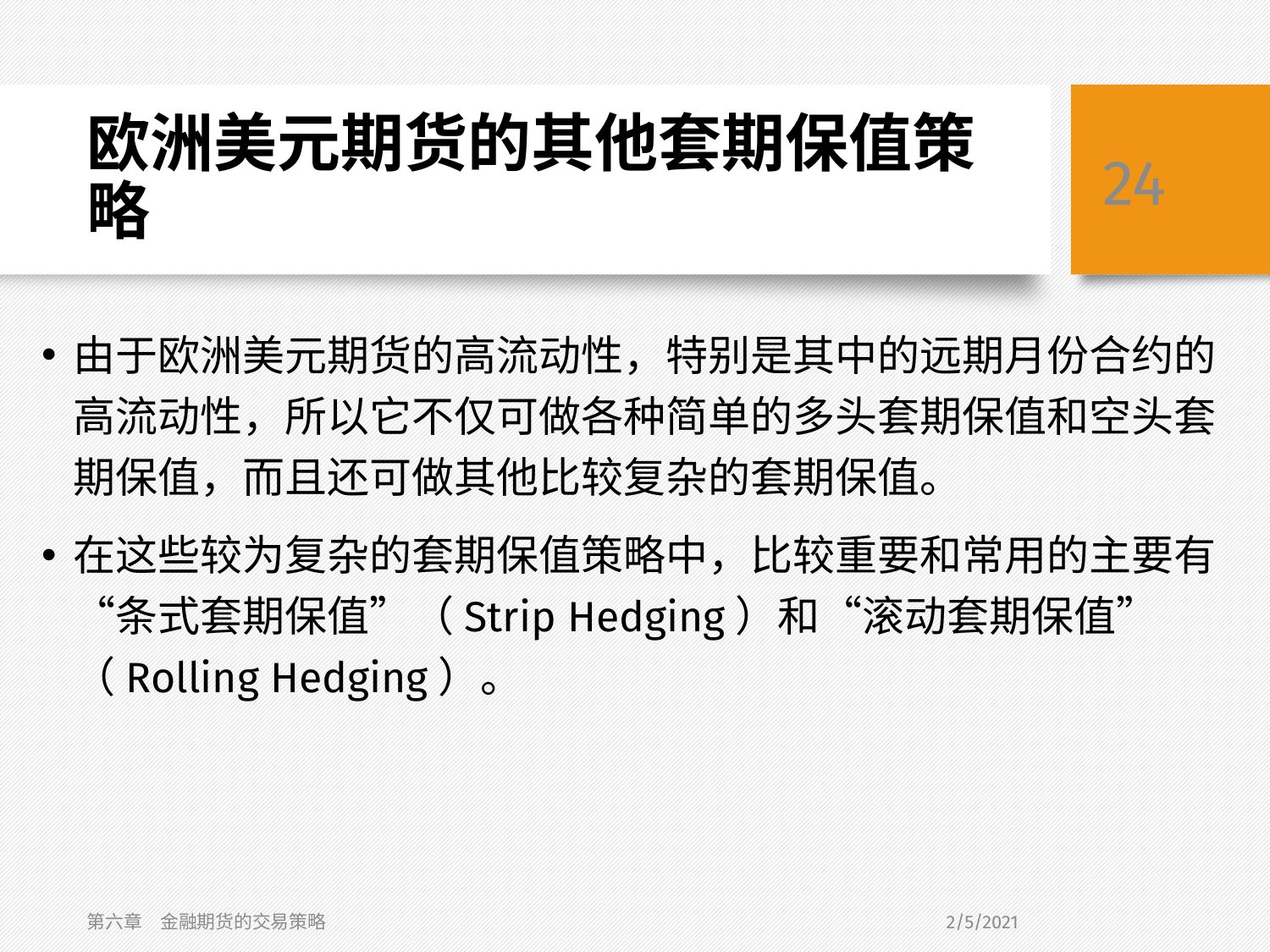

# 欧洲美元期货的其他套期保值策略
24
由于欧洲美元期货的高流动性，特别是其中的远期月份合约的高流动性，所以它不仅可做各种简单的多头套期保值和空头套期保值，而且还可做其他比较复杂的套期保值。
在这些较为复杂的套期保值策略中，比较重要和常用的主要有“条式套期保值”（Strip Hedging）和“滚动套期保值”（Rolling Hedging）。

2/5/2021
第六章　金融期货的交易策略